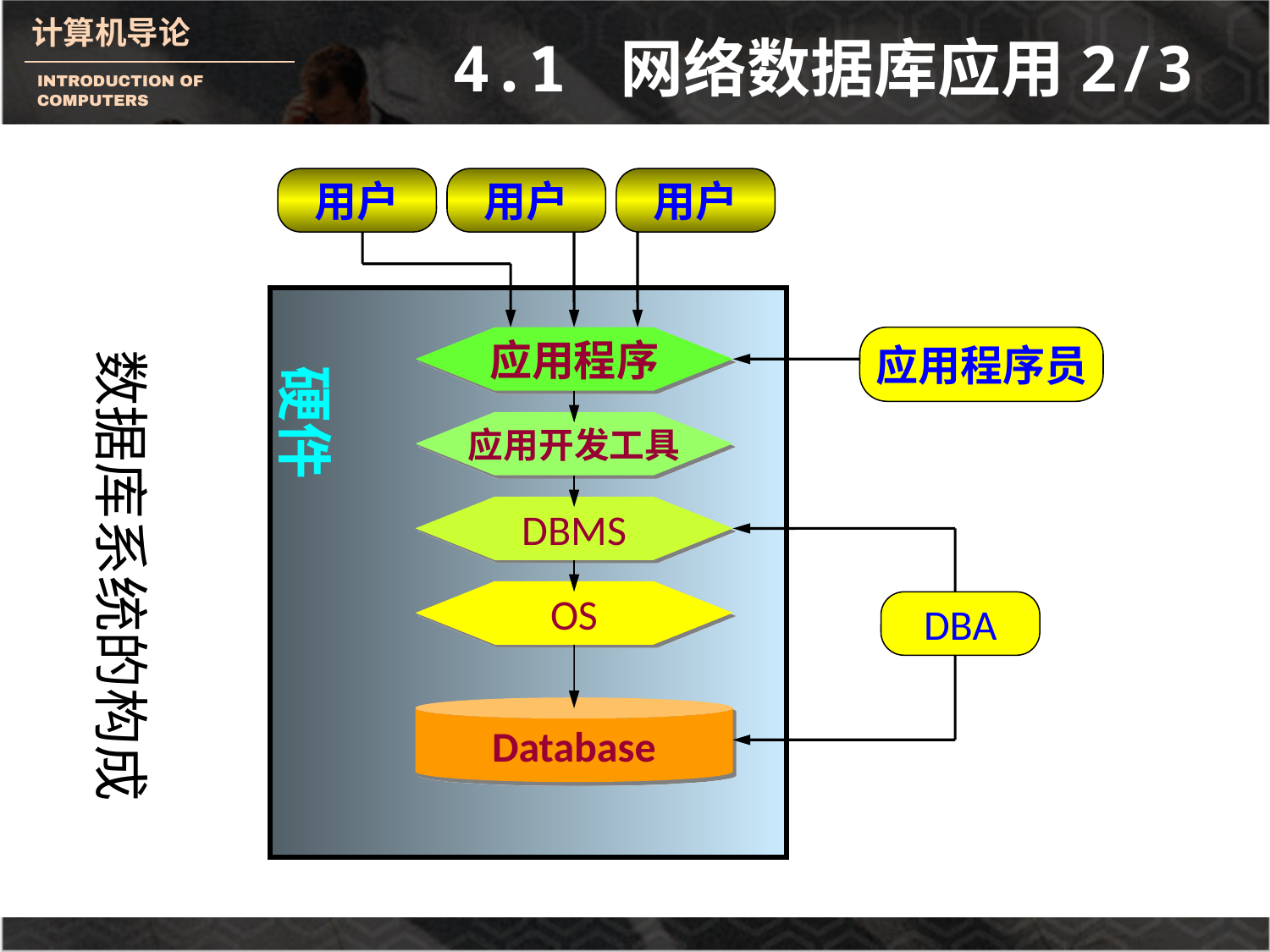

# 4.1 网络数据库应用2/3
用户
用户
用户

硬件
应用程序

应用程序员

数据库系统的构成
应用开发工具

DBMS

DBA

OS

Database